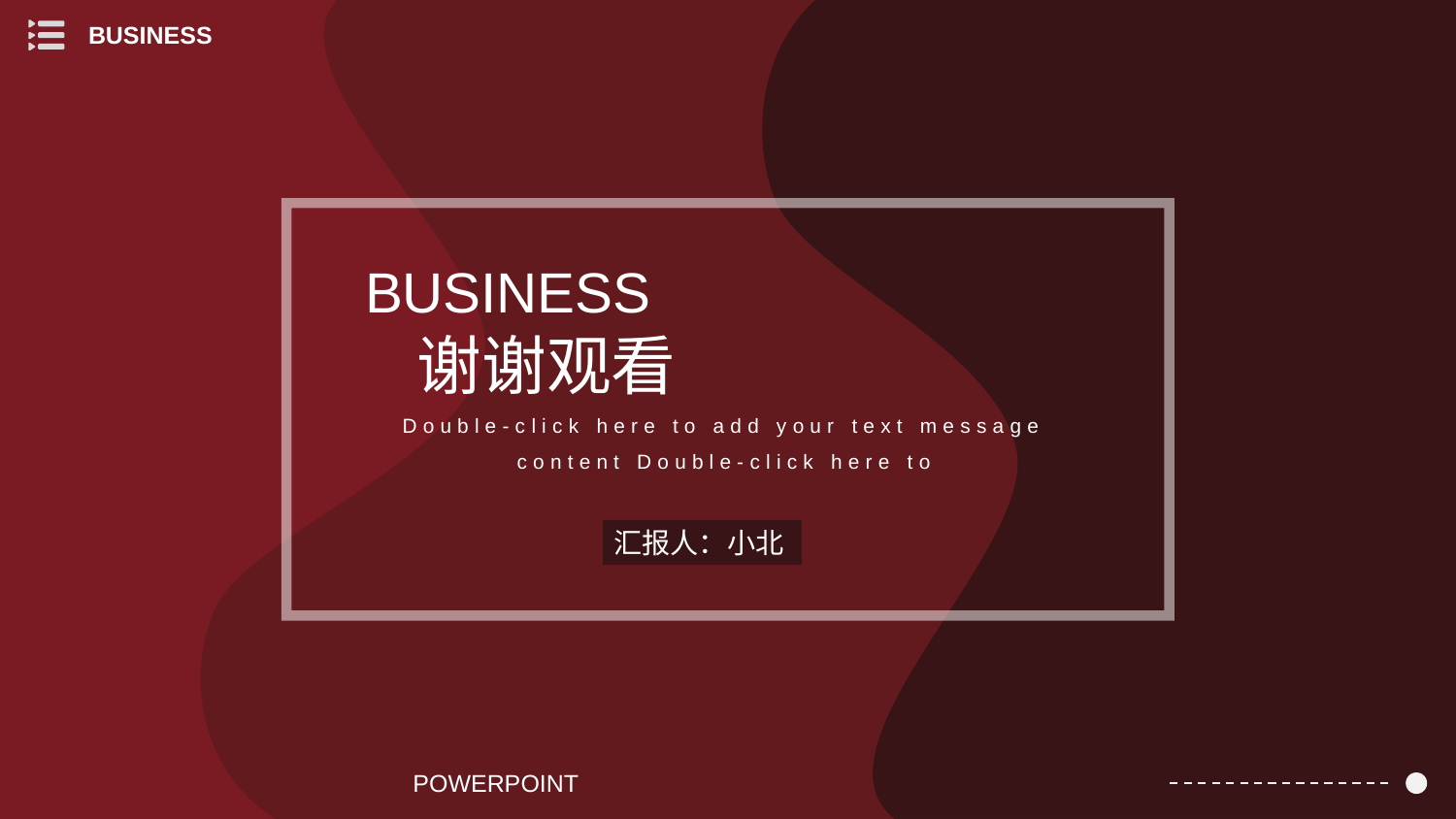

BUSINESS

BUSINESS
谢谢观看
Double-click here to add your text message content Double-click here to
汇报人：小北
POWERPOINT